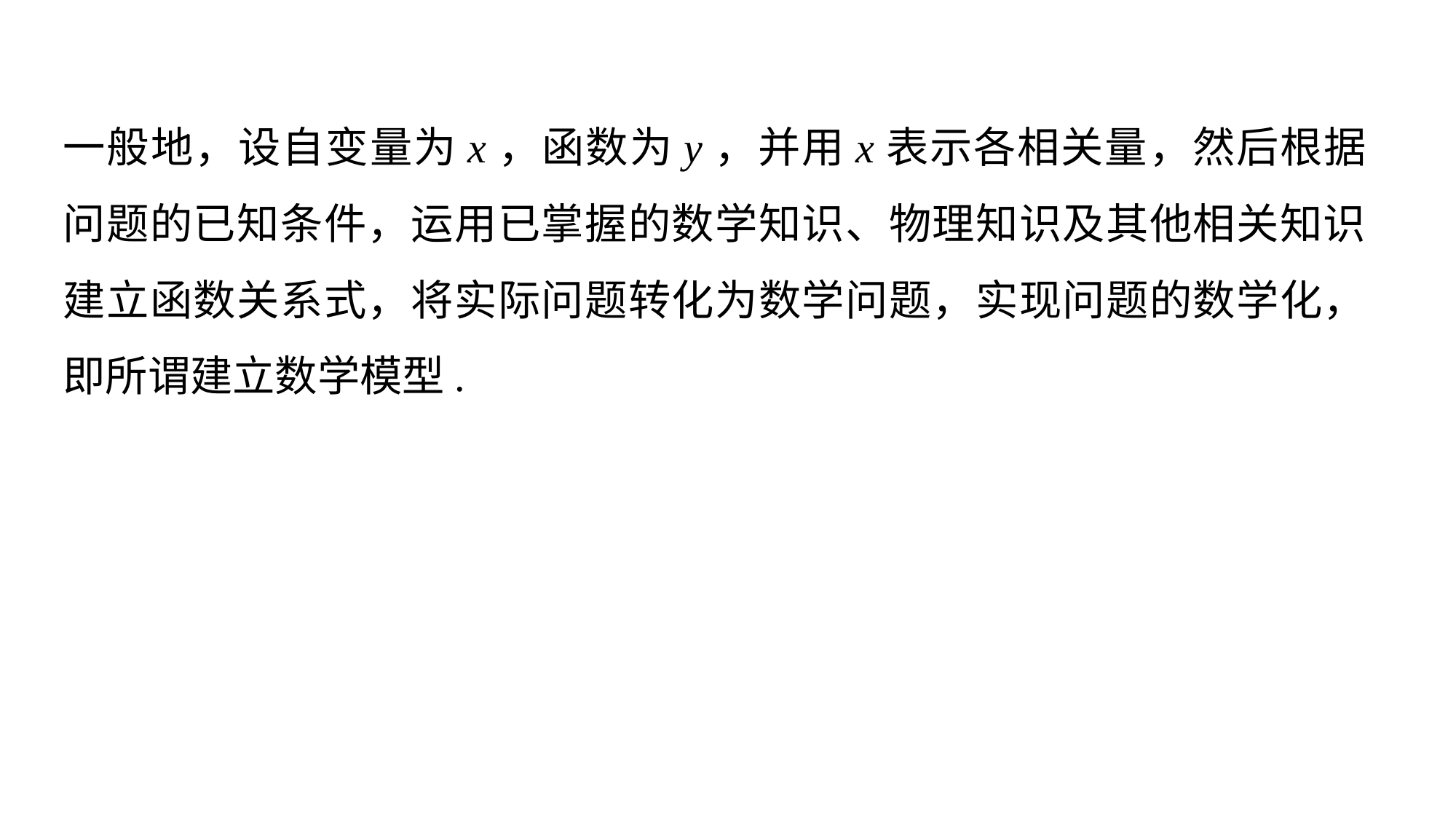

一般地，设自变量为x，函数为y，并用x表示各相关量，然后根据问题的已知条件，运用已掌握的数学知识、物理知识及其他相关知识建立函数关系式，将实际问题转化为数学问题，实现问题的数学化，即所谓建立数学模型.